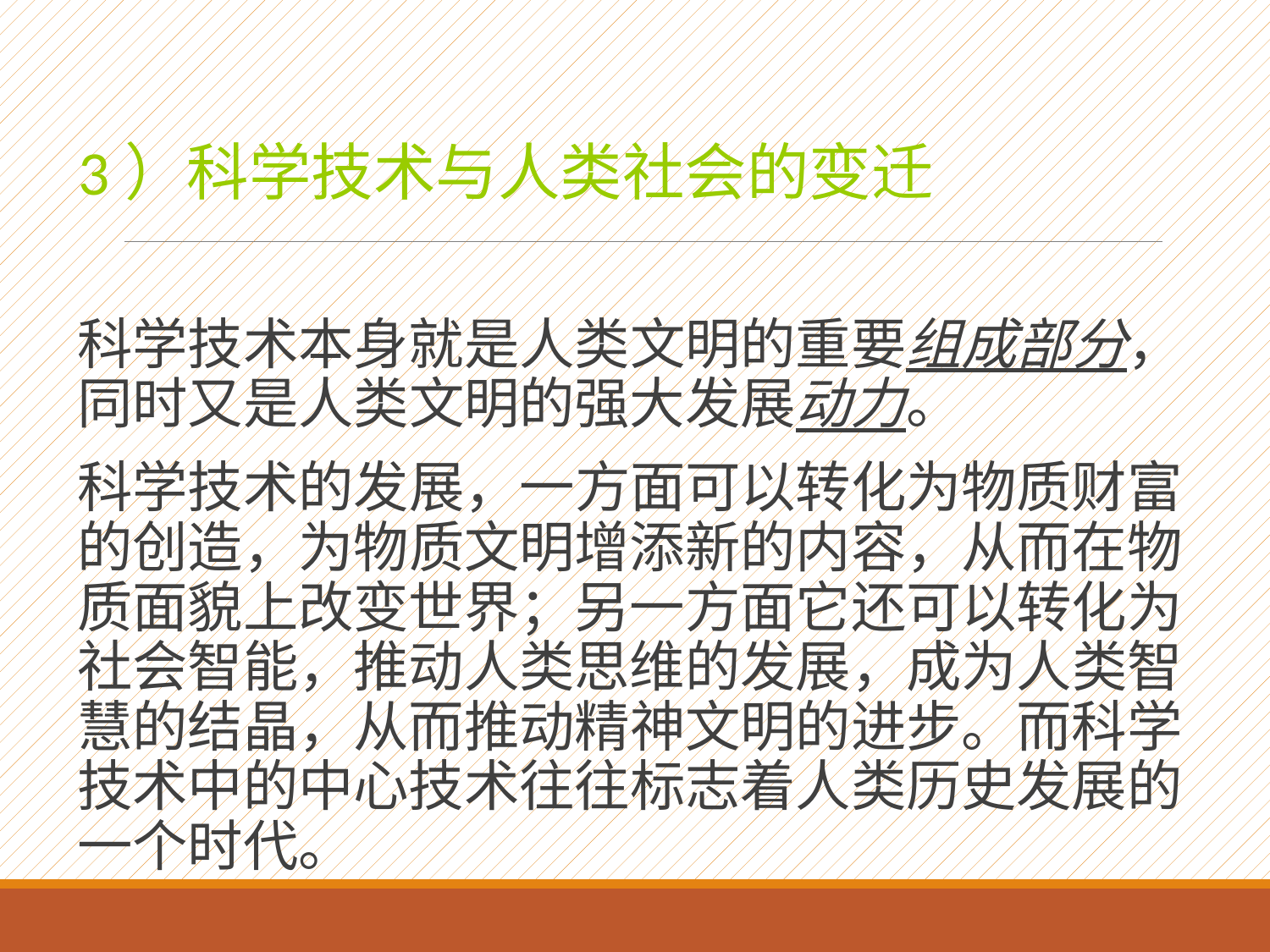

3）科学技术与人类社会的变迁

科学技术本身就是人类文明的重要组成部分，同时又是人类文明的强大发展动力。
科学技术的发展，一方面可以转化为物质财富的创造，为物质文明增添新的内容，从而在物质面貌上改变世界；另一方面它还可以转化为社会智能，推动人类思维的发展，成为人类智慧的结晶，从而推动精神文明的进步。而科学技术中的中心技术往往标志着人类历史发展的一个时代。